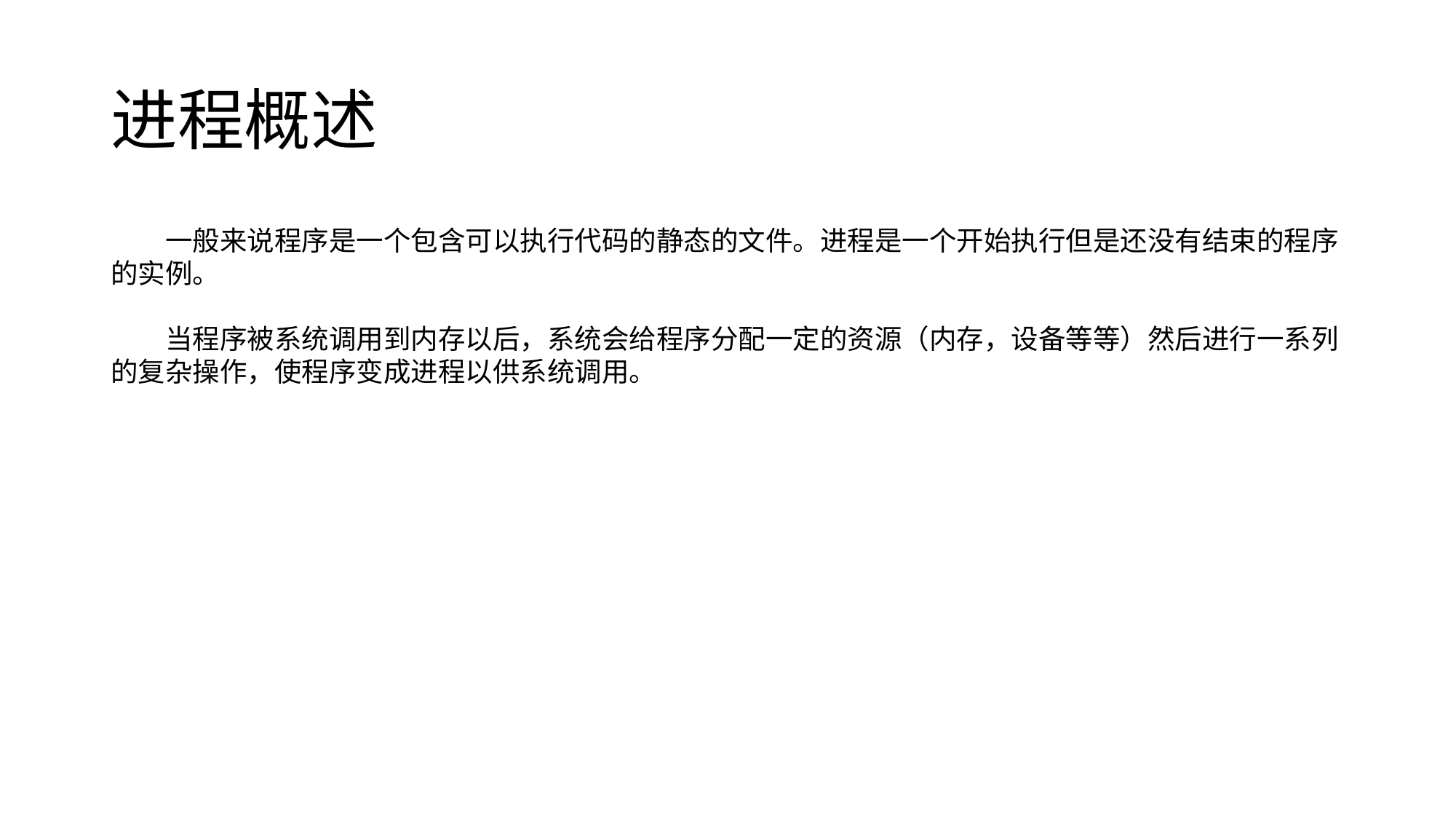

# 进程概述
一般来说程序是一个包含可以执行代码的静态的文件。进程是一个开始执行但是还没有结束的程序的实例。

当程序被系统调用到内存以后，系统会给程序分配一定的资源（内存，设备等等）然后进行一系列的复杂操作，使程序变成进程以供系统调用。